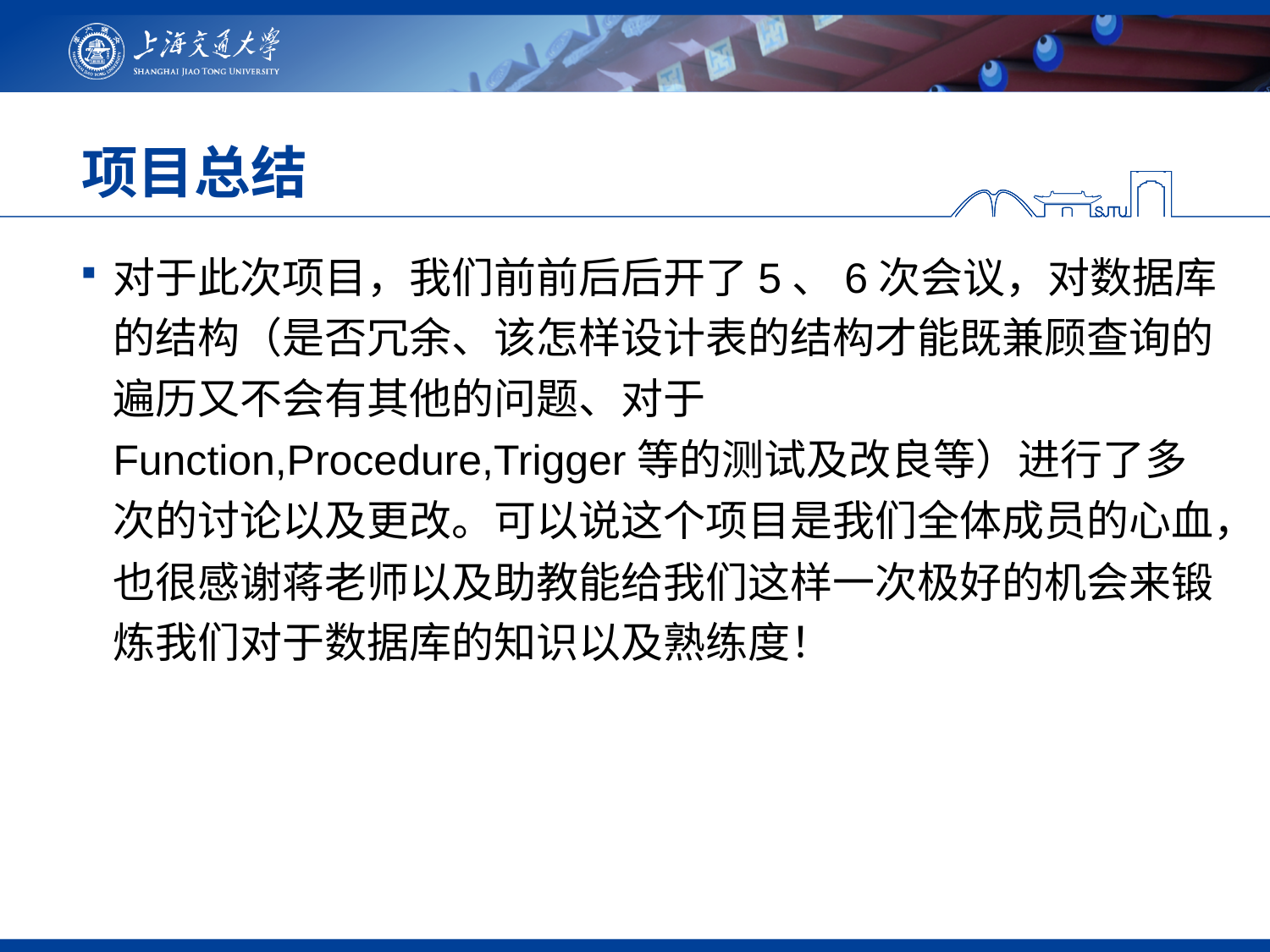

# 项目总结
对于此次项目，我们前前后后开了5、6次会议，对数据库的结构（是否冗余、该怎样设计表的结构才能既兼顾查询的遍历又不会有其他的问题、对于Function,Procedure,Trigger等的测试及改良等）进行了多次的讨论以及更改。可以说这个项目是我们全体成员的心血，也很感谢蒋老师以及助教能给我们这样一次极好的机会来锻炼我们对于数据库的知识以及熟练度！